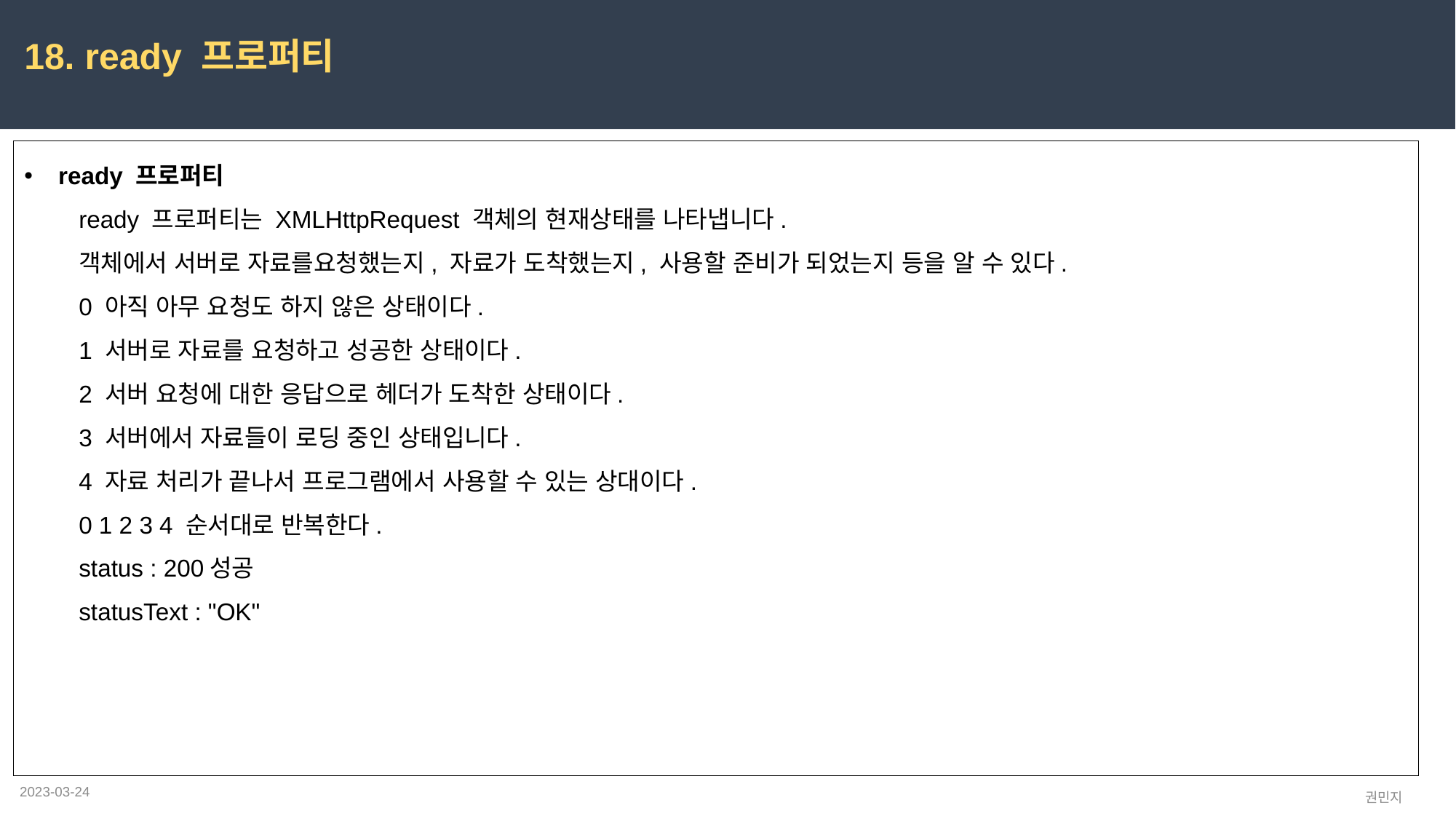

18. ready 프로퍼티
ready 프로퍼티
ready 프로퍼티는 XMLHttpRequest 객체의 현재상태를 나타냅니다.
객체에서 서버로 자료를요청했는지, 자료가 도착했는지, 사용할 준비가 되었는지 등을 알 수 있다.
0 아직 아무 요청도 하지 않은 상태이다.
1 서버로 자료를 요청하고 성공한 상태이다.
2 서버 요청에 대한 응답으로 헤더가 도착한 상태이다.
3 서버에서 자료들이 로딩 중인 상태입니다.
4 자료 처리가 끝나서 프로그램에서 사용할 수 있는 상대이다.
0 1 2 3 4 순서대로 반복한다.
status : 200성공
statusText : "OK"
2023-03-24
권민지